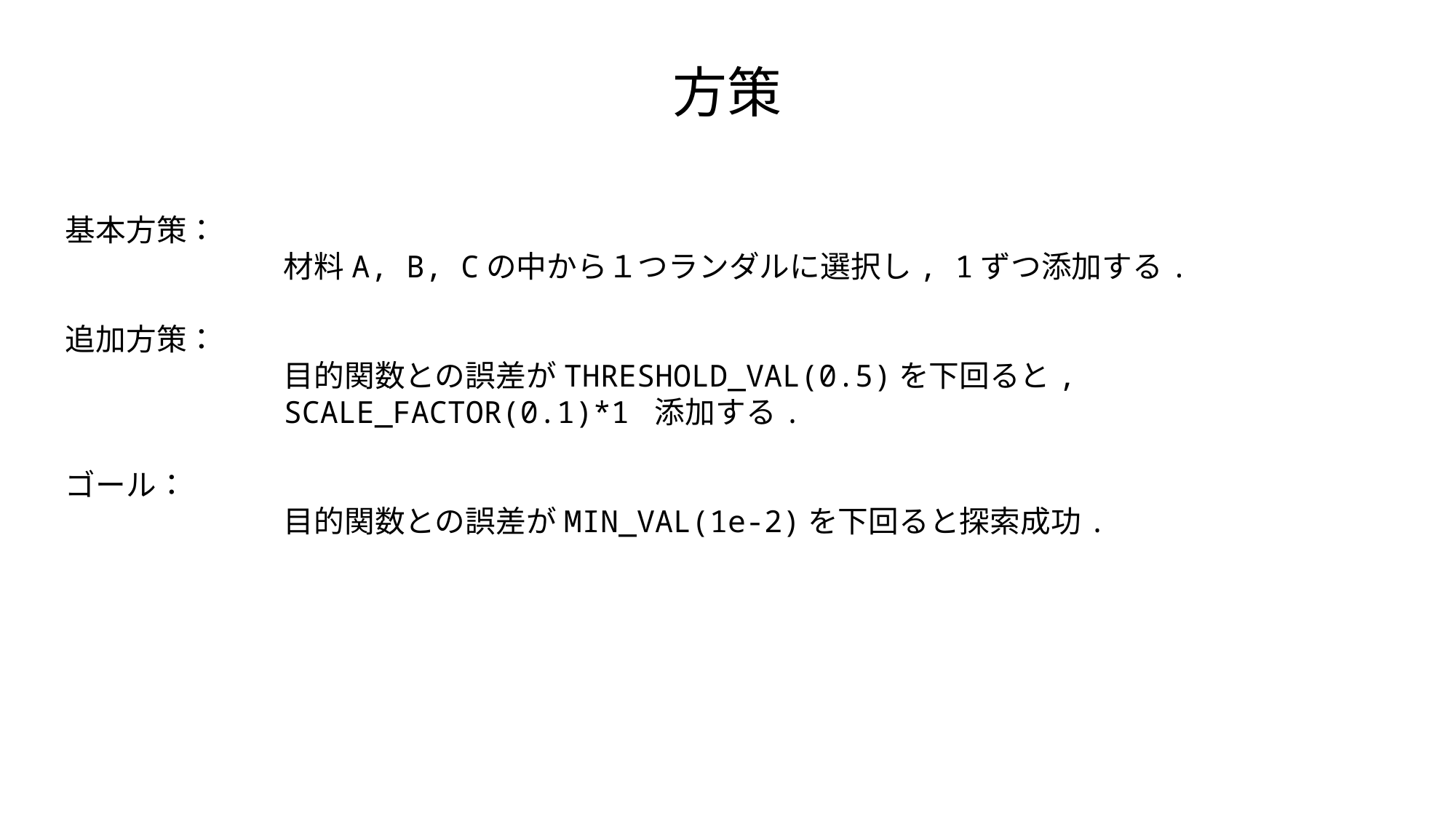

方策
基本方策：
		材料A, B, Cの中から１つランダルに選択し, 1ずつ添加する.

追加方策：
		目的関数との誤差がTHRESHOLD_VAL(0.5)を下回ると,
		SCALE_FACTOR(0.1)*1 添加する.

ゴール：
		目的関数との誤差がMIN_VAL(1e-2)を下回ると探索成功.